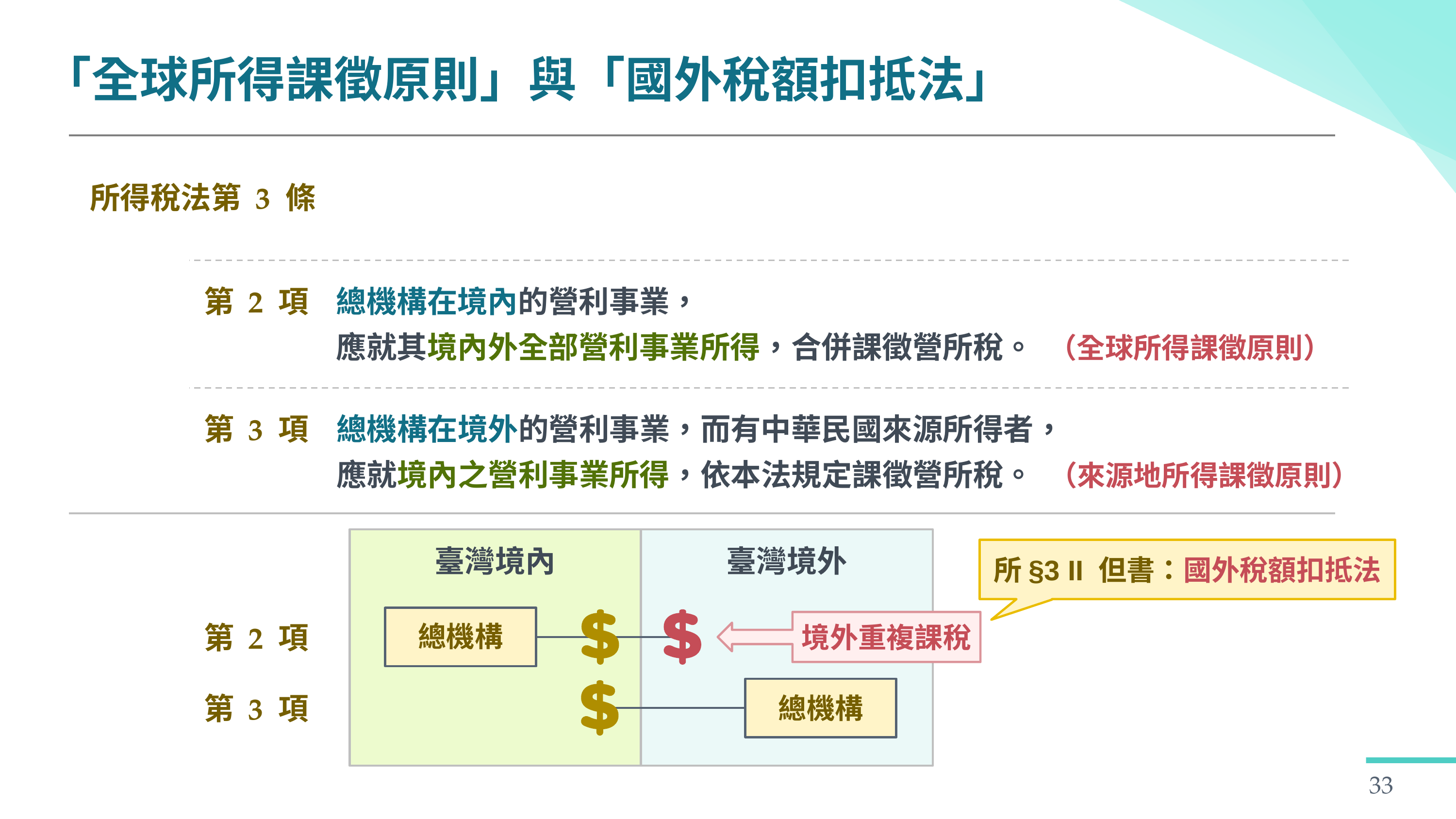

「全球所得課徵原則」與「國外稅額扣抵法」
所得稅法第 3 條
第 2 項
總機構在境內的營利事業，

應就其境內外全部營利事業所得，合併課徵營所稅。  （全球所得課徵原則）
第 3 項
總機構在境外的營利事業，而有中華民國來源所得者，

應就境內之營利事業所得，依本法規定課徵營所稅。  （來源地所得課徵原則）

臺灣境內
臺灣境外

總機構

境外重複課稅

總機構

第 2 項
第 3 項

所§3 II 但書：國外稅額扣抵法
33